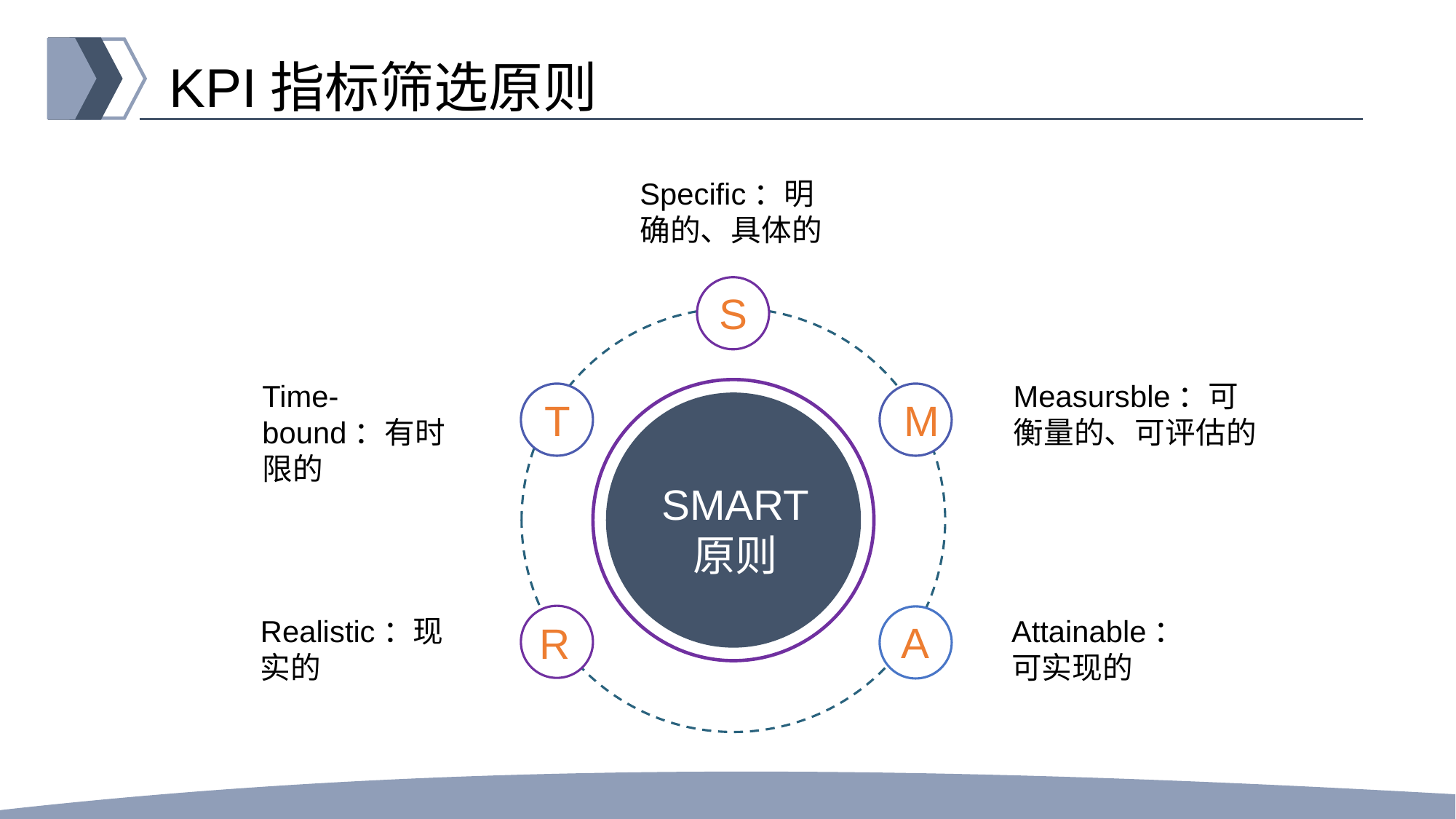

# KPI指标筛选原则
Specific：明确的、具体的

S

Time-bound：有时限的
Measursble：可衡量的、可评估的

T
M

SMART
原则

Realistic：现实的
Attainable：可实现的
A
R